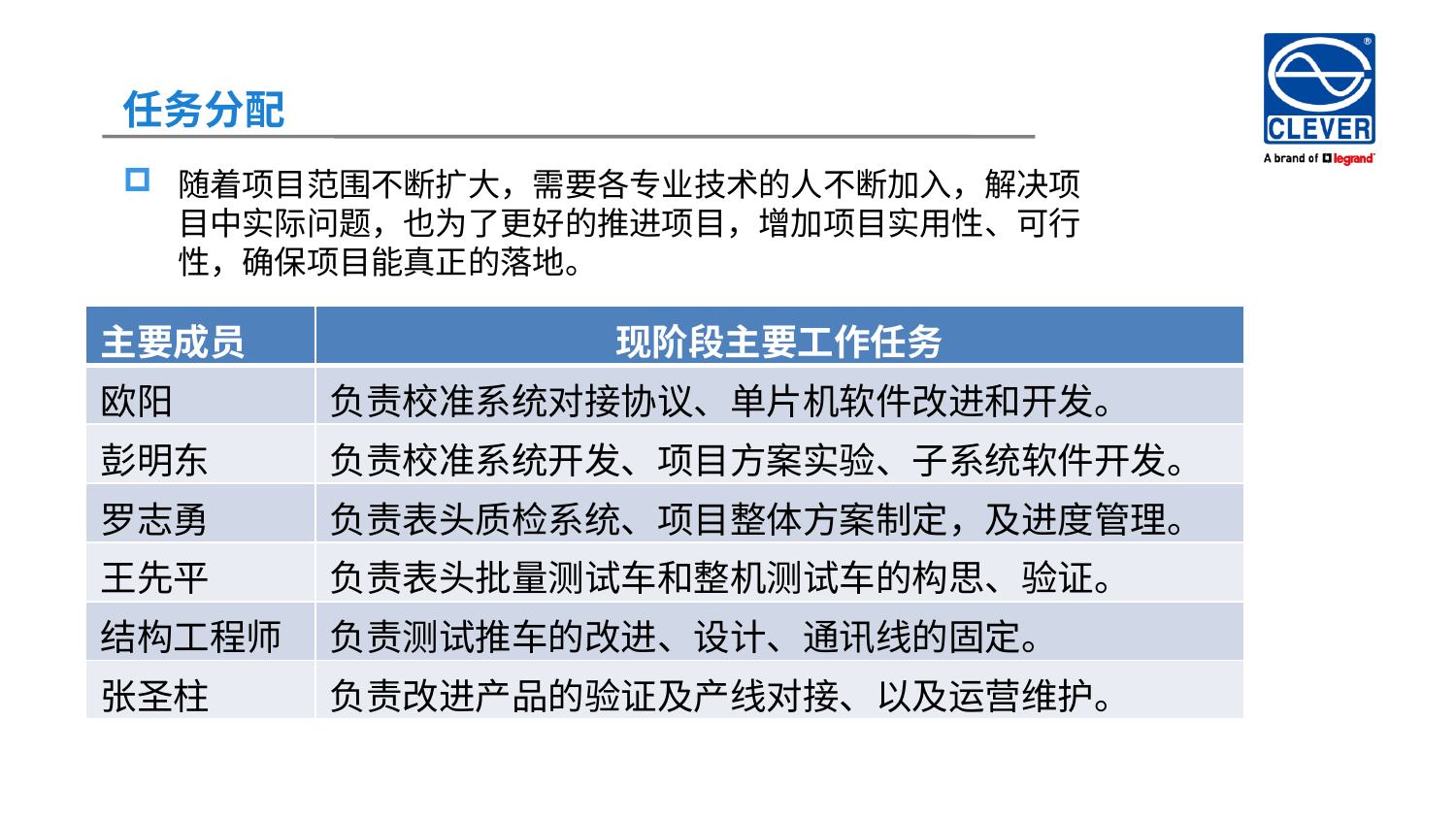

任务分配
随着项目范围不断扩大，需要各专业技术的人不断加入，解决项目中实际问题，也为了更好的推进项目，增加项目实用性、可行性，确保项目能真正的落地。
| 主要成员 | 现阶段主要工作任务 |
| --- | --- |
| 欧阳 | 负责校准系统对接协议、单片机软件改进和开发。 |
| 彭明东 | 负责校准系统开发、项目方案实验、子系统软件开发。 |
| 罗志勇 | 负责表头质检系统、项目整体方案制定，及进度管理。 |
| 王先平 | 负责表头批量测试车和整机测试车的构思、验证。 |
| 结构工程师 | 负责测试推车的改进、设计、通讯线的固定。 |
| 张圣柱 | 负责改进产品的验证及产线对接、以及运营维护。 |